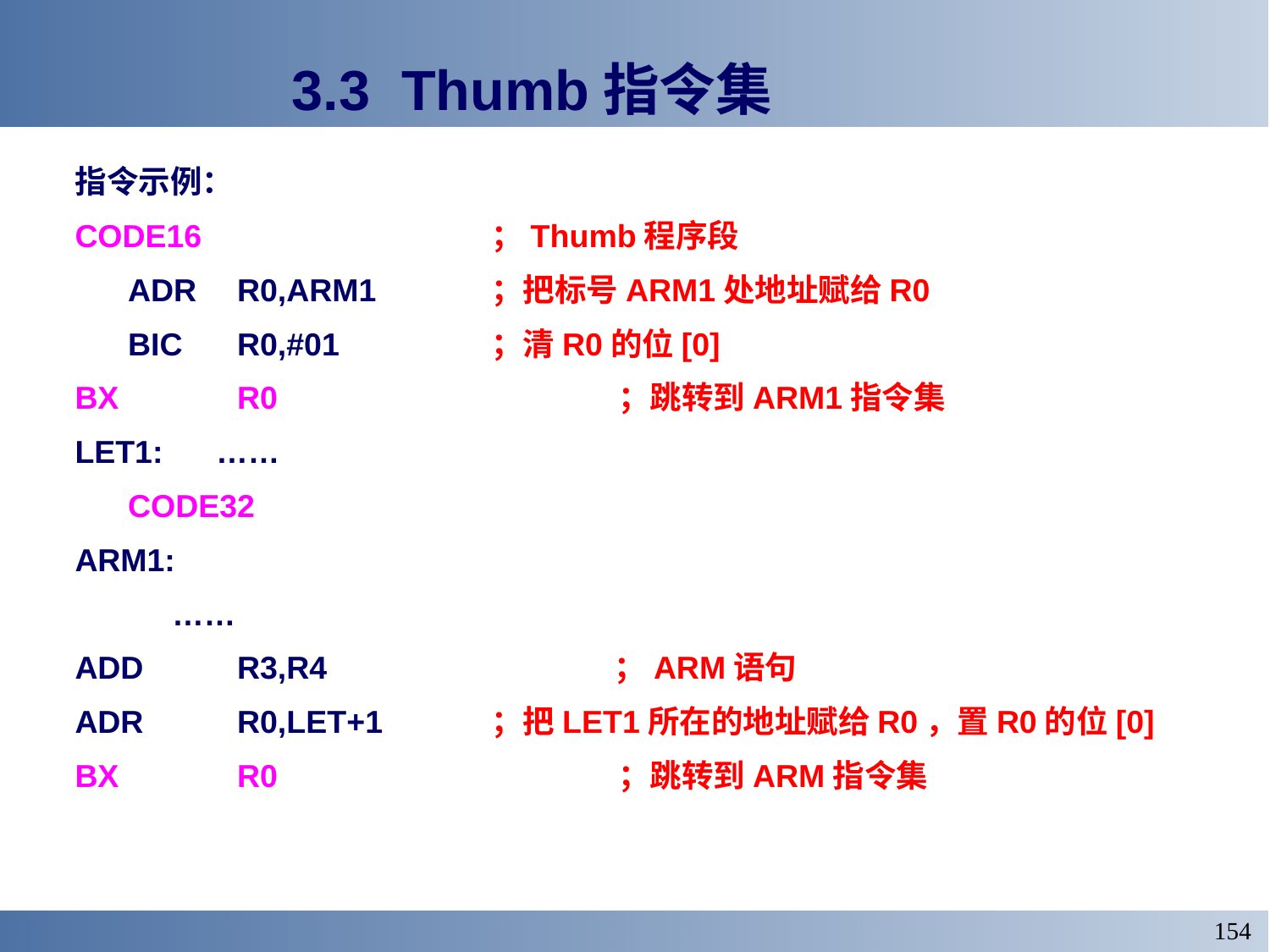

# 3.3  Thumb指令集
指令示例：
CODE16			；Thumb程序段
	  ADR	R0,ARM1 	；把标号ARM1处地址赋给R0
	  BIC	R0,#01		；清R0的位[0]
BX 	R0			；跳转到ARM1指令集
LET1:      ……
	  CODE32
ARM1:
	       ……
ADD	R3,R4		             ；ARM语句
ADR 	R0,LET+1	；把LET1所在的地址赋给R0，置R0的位[0]
BX 	R0			；跳转到ARM指令集